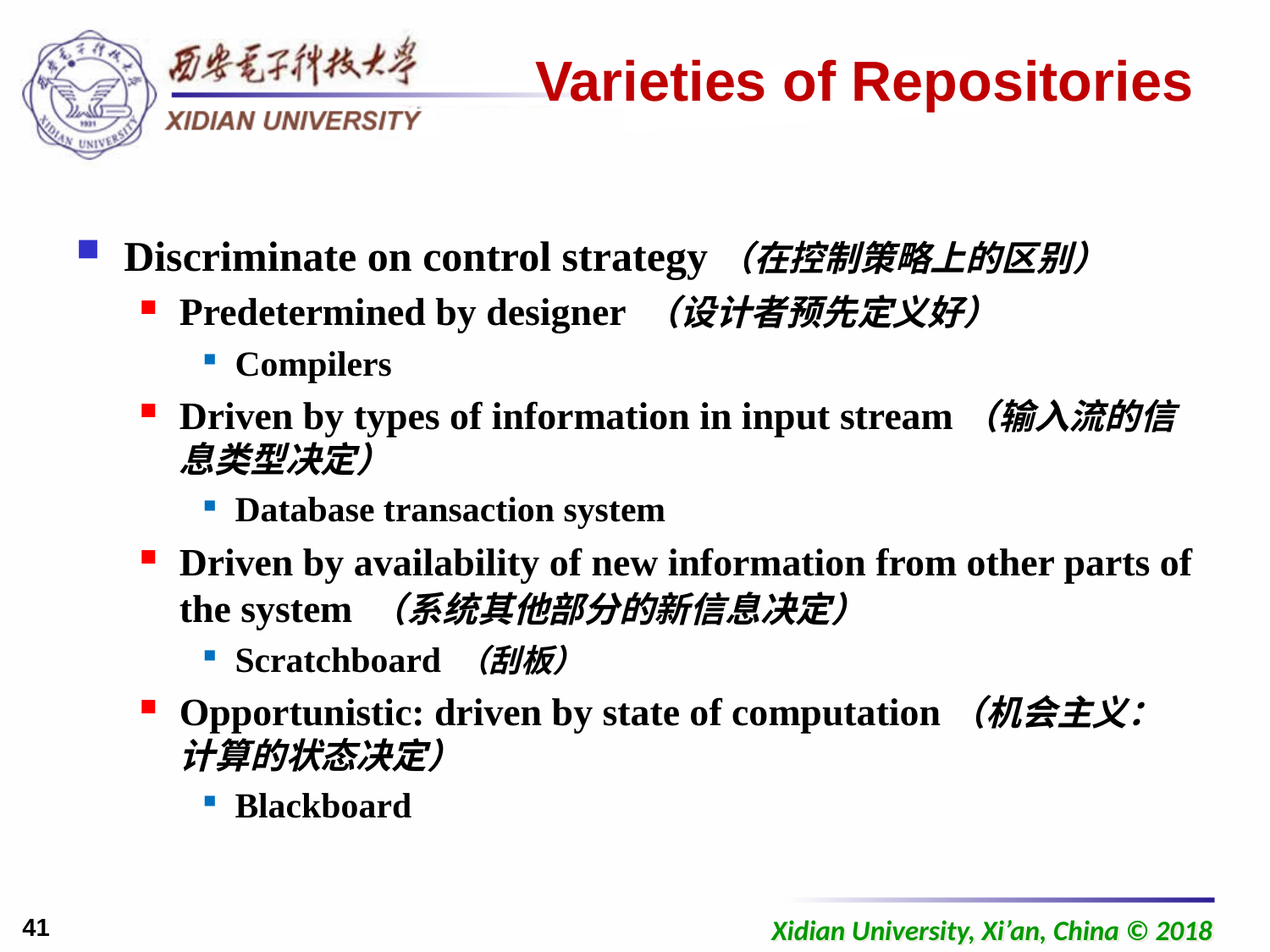

# Varieties of Repositories
Discriminate on control strategy（在控制策略上的区别）
Predetermined by designer （设计者预先定义好）
Compilers
Driven by types of information in input stream（输入流的信息类型决定）
Database transaction system
Driven by availability of new information from other parts of the system （系统其他部分的新信息决定）
Scratchboard （刮板）
Opportunistic: driven by state of computation（机会主义：计算的状态决定）
Blackboard